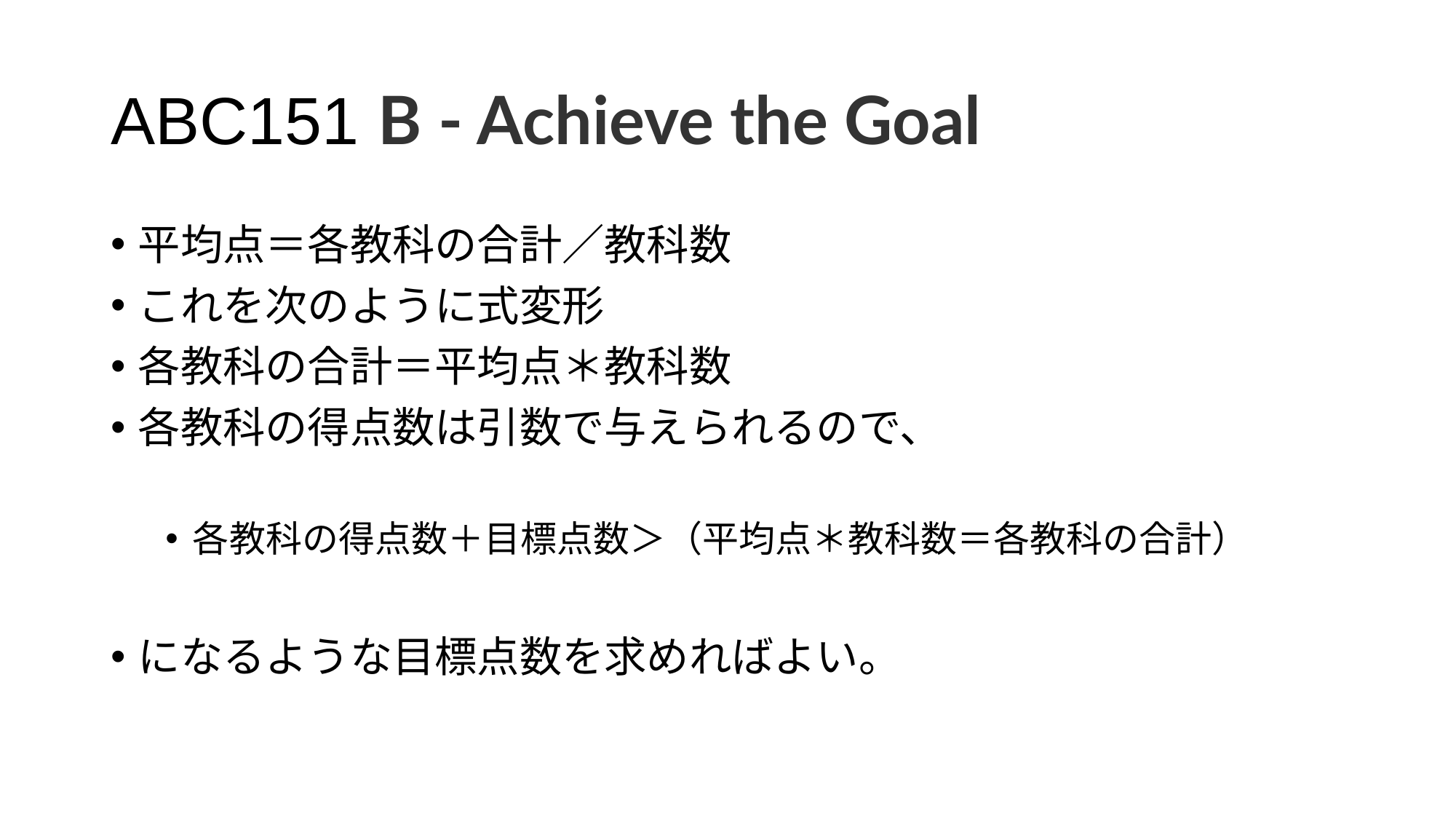

# ABC151 B - Achieve the Goal
平均点＝各教科の合計／教科数
これを次のように式変形
各教科の合計＝平均点＊教科数
各教科の得点数は引数で与えられるので、

各教科の得点数＋目標点数＞（平均点＊教科数＝各教科の合計）

になるような目標点数を求めればよい。